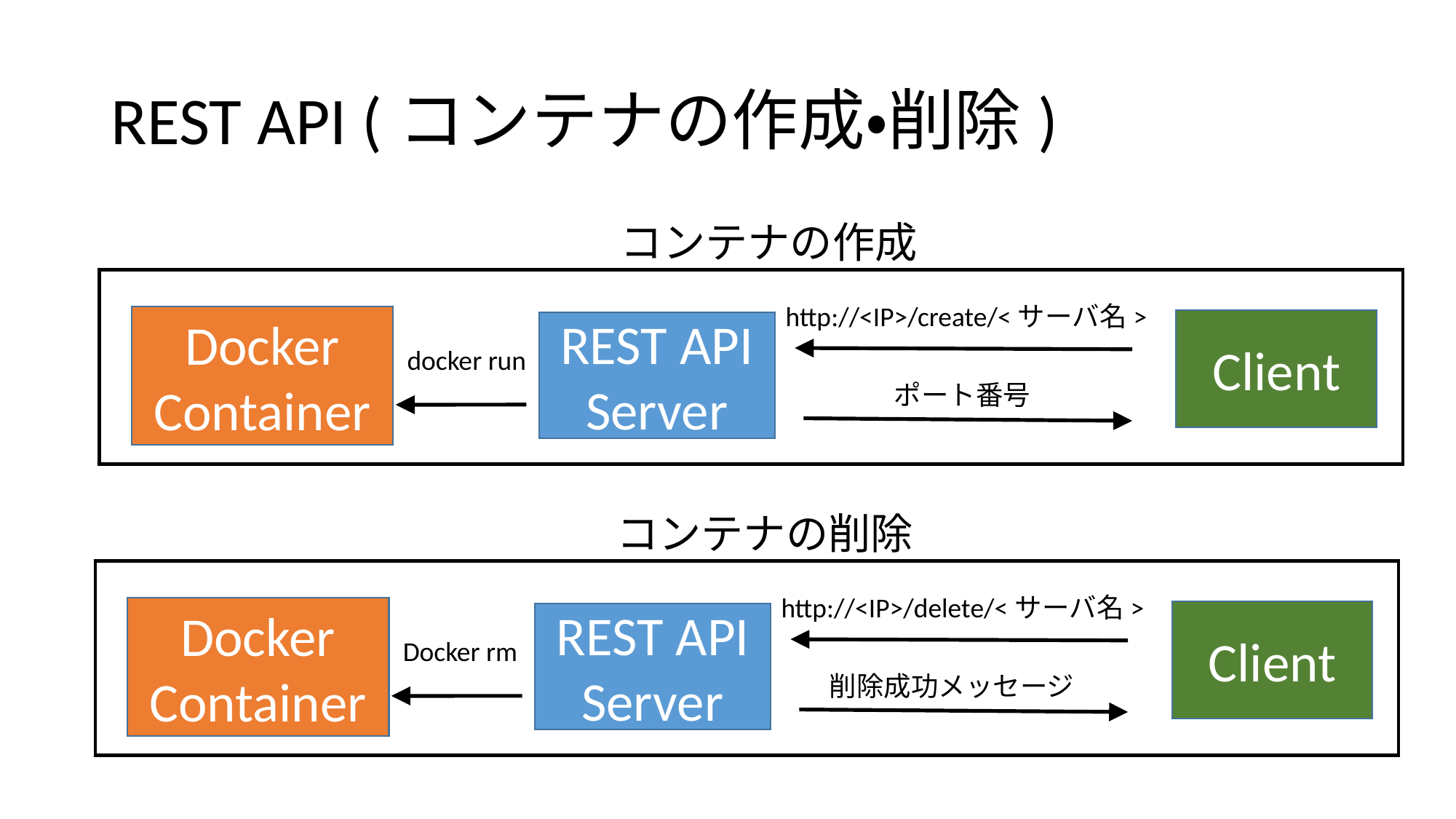

# REST API (コンテナの作成・削除)
コンテナの作成

http://<IP>/create/<サーバ名>
Docker
Container
Client
REST API Server
docker run
ポート番号
コンテナの削除

http://<IP>/delete/<サーバ名>
Docker
Container
Client
REST API Server
Docker rm
削除成功メッセージ